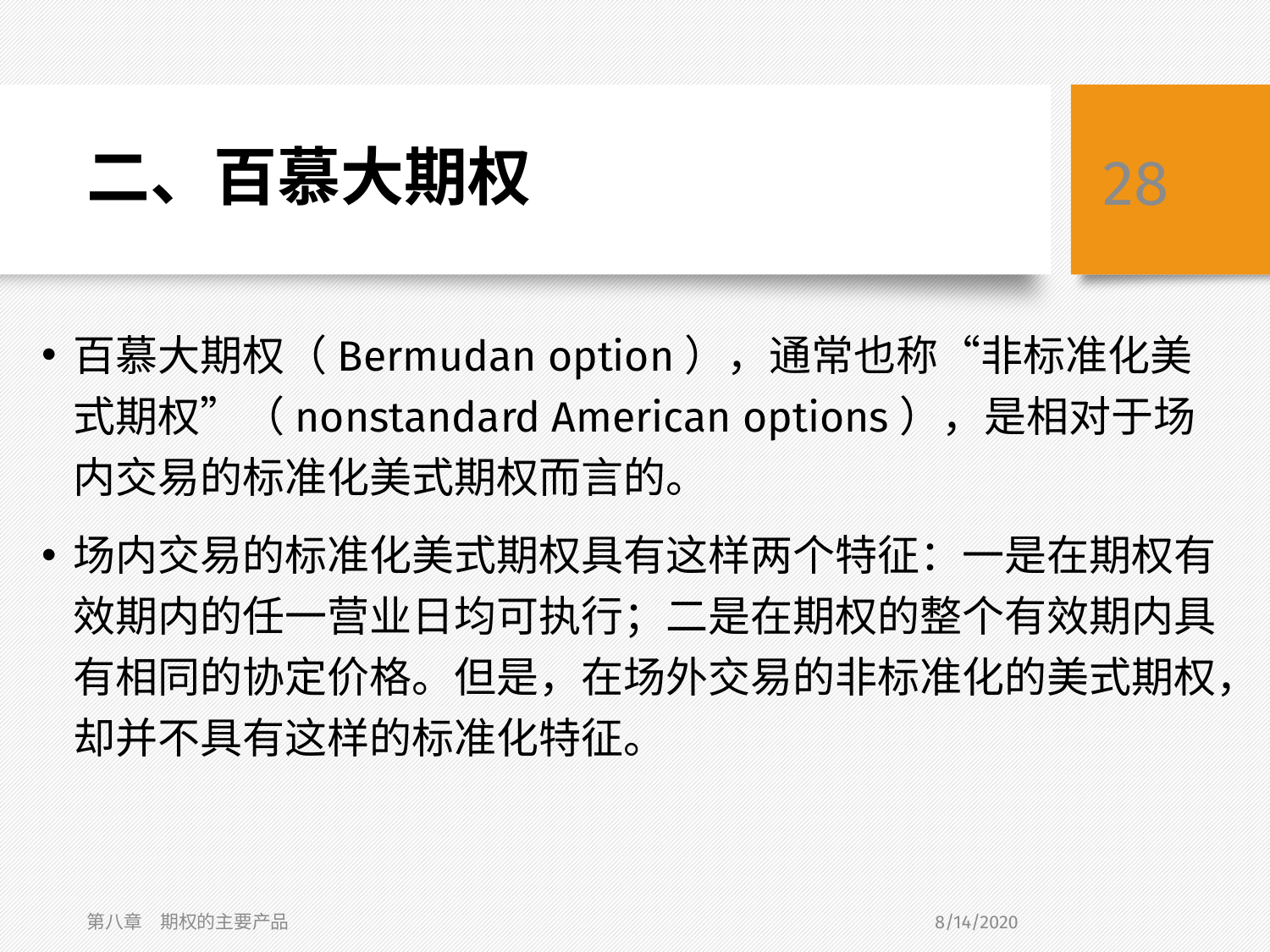

# 二、百慕大期权
28
百慕大期权（Bermudan option），通常也称“非标准化美式期权”（nonstandard American options），是相对于场内交易的标准化美式期权而言的。
场内交易的标准化美式期权具有这样两个特征：一是在期权有效期内的任一营业日均可执行；二是在期权的整个有效期内具有相同的协定价格。但是，在场外交易的非标准化的美式期权，却并不具有这样的标准化特征。

8/14/2020
第八章　期权的主要产品